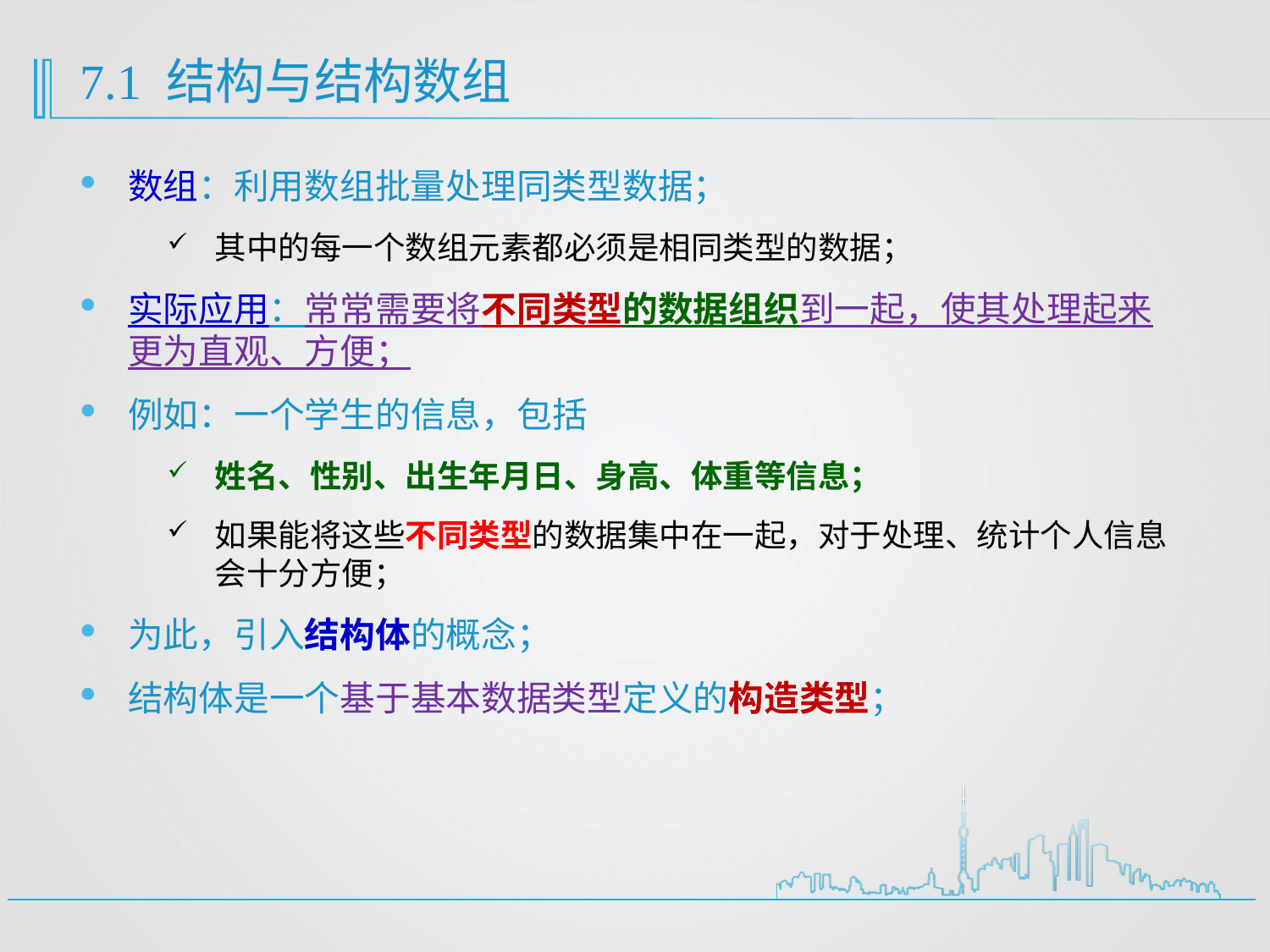

# 7.1 结构与结构数组
数组：利用数组批量处理同类型数据；
其中的每一个数组元素都必须是相同类型的数据；
实际应用：常常需要将不同类型的数据组织到一起，使其处理起来更为直观、方便；
例如：一个学生的信息，包括
姓名、性别、出生年月日、身高、体重等信息；
如果能将这些不同类型的数据集中在一起，对于处理、统计个人信息会十分方便；
为此，引入结构体的概念；
结构体是一个基于基本数据类型定义的构造类型；